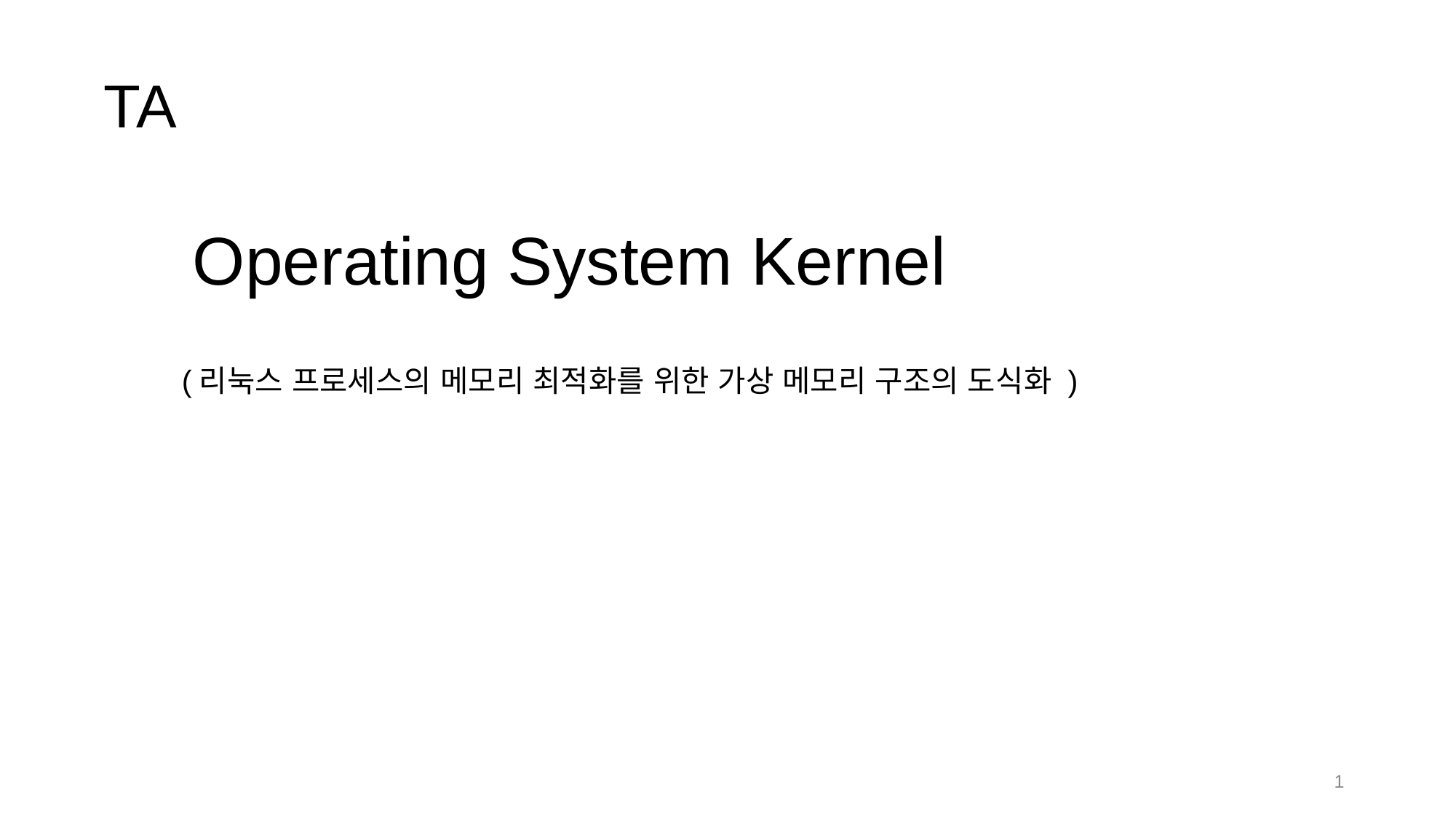

TA
# Operating System Kernel
(리눅스 프로세스의 메모리 최적화를 위한 가상 메모리 구조의 도식화 )
1